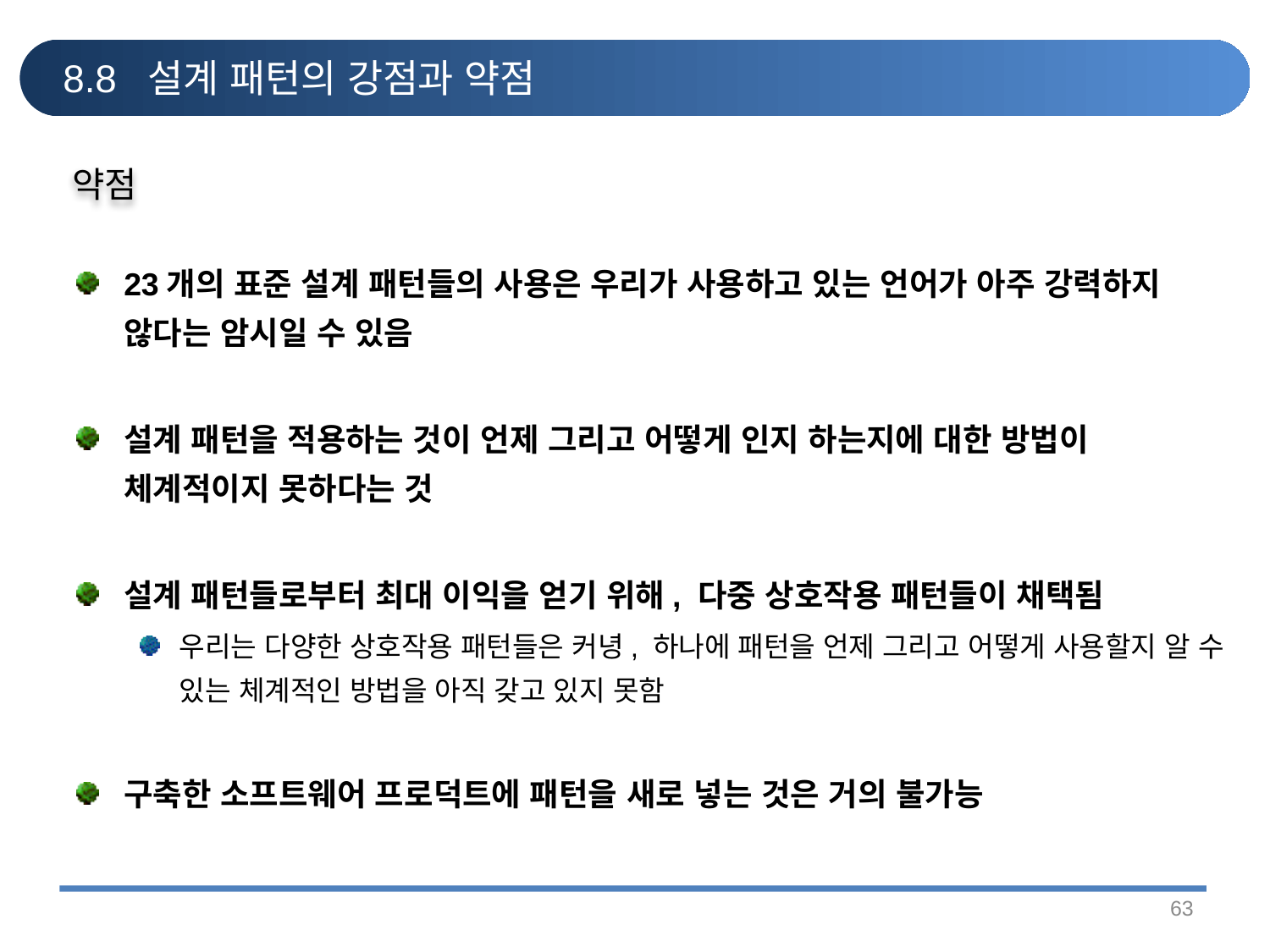

# 8.8  설계 패턴의 강점과 약점
약점
23개의 표준 설계 패턴들의 사용은 우리가 사용하고 있는 언어가 아주 강력하지 않다는 암시일 수 있음

설계 패턴을 적용하는 것이 언제 그리고 어떻게 인지 하는지에 대한 방법이 체계적이지 못하다는 것

설계 패턴들로부터 최대 이익을 얻기 위해, 다중 상호작용 패턴들이 채택됨
우리는 다양한 상호작용 패턴들은 커녕, 하나에 패턴을 언제 그리고 어떻게 사용할지 알 수 있는 체계적인 방법을 아직 갖고 있지 못함

구축한 소프트웨어 프로덕트에 패턴을 새로 넣는 것은 거의 불가능
63